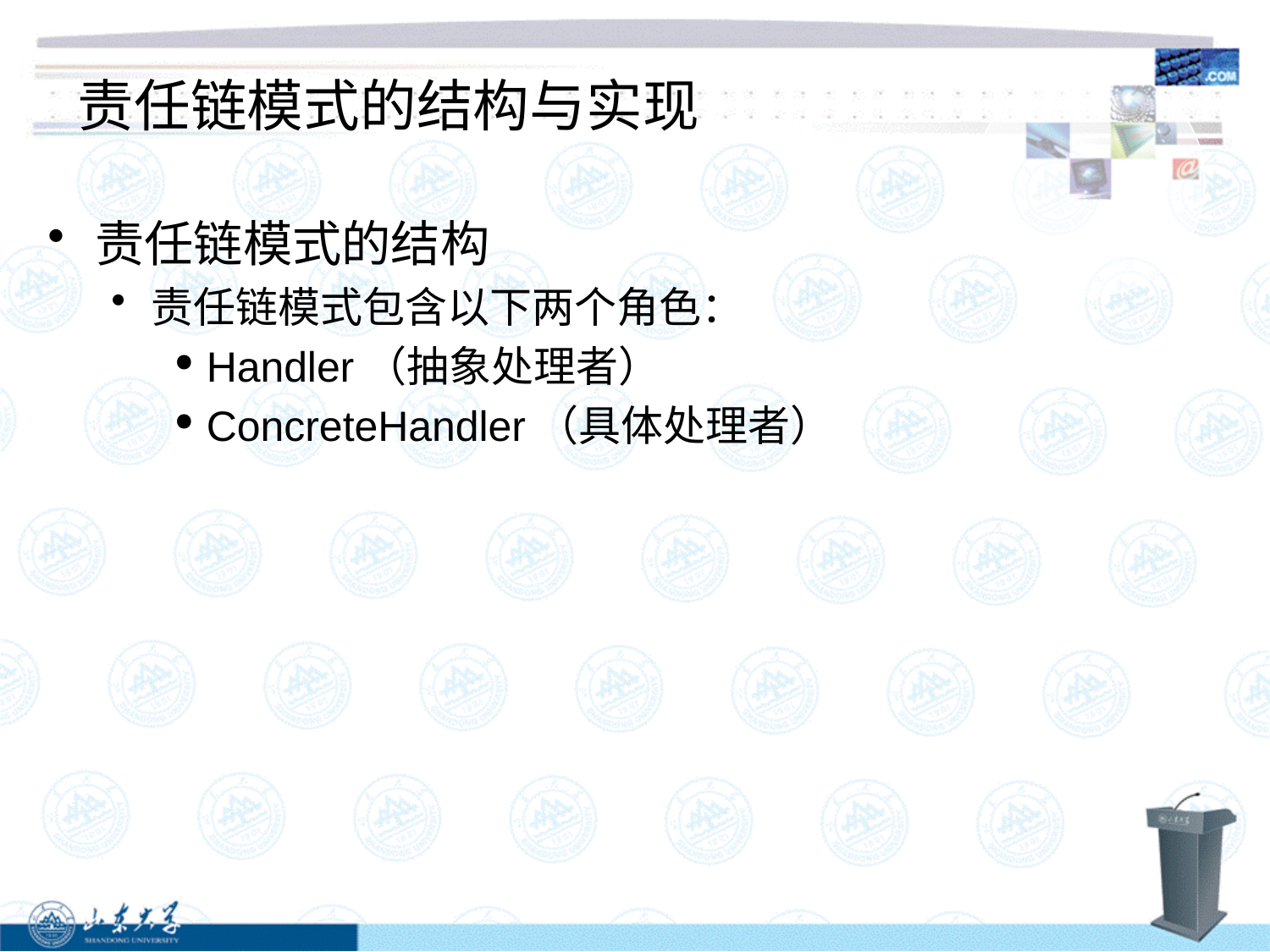

# 责任链模式的结构与实现
责任链模式的结构
责任链模式包含以下两个角色：
Handler（抽象处理者）
ConcreteHandler（具体处理者）